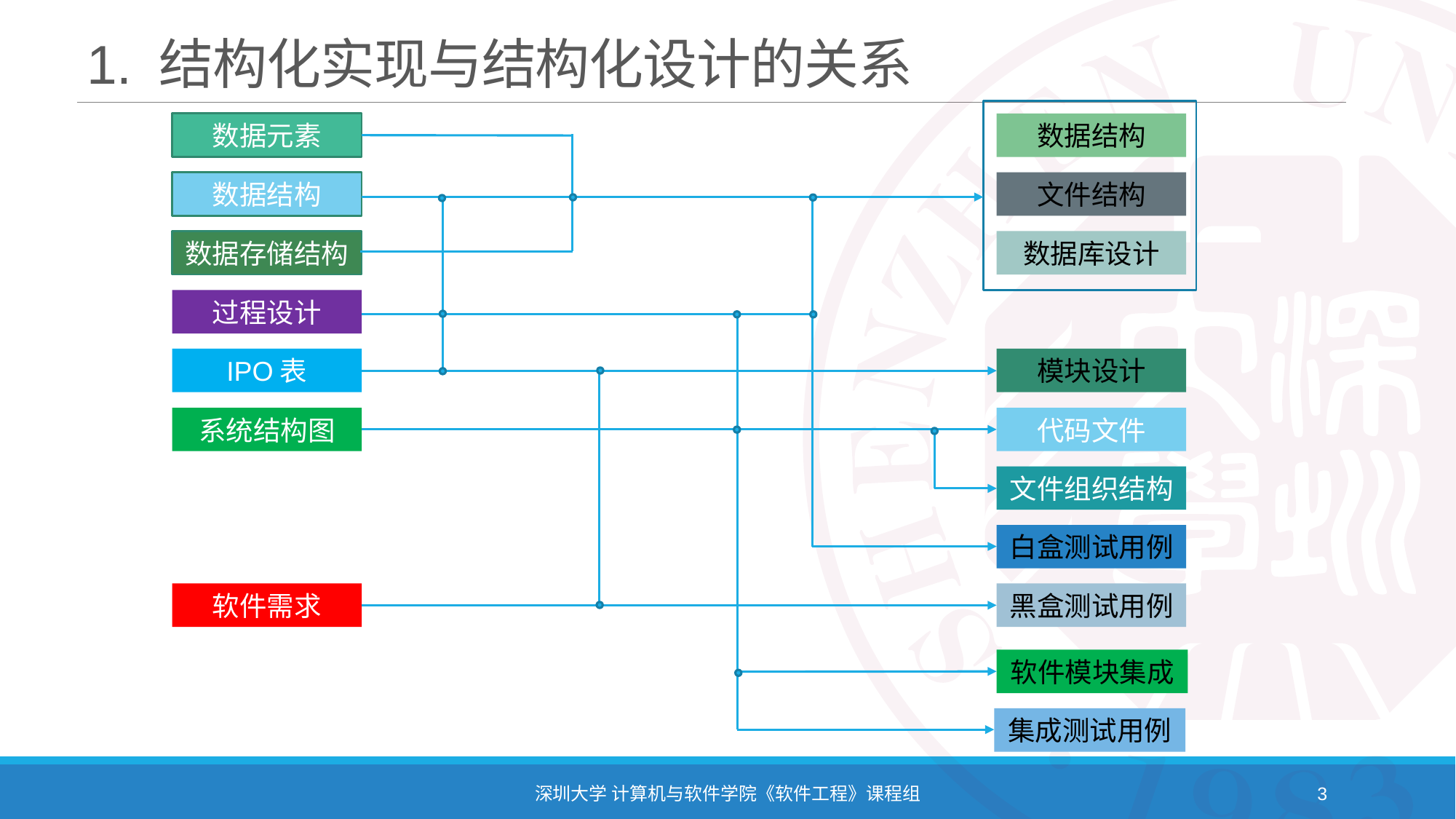

# 1. 结构化实现与结构化设计的关系

数据元素
数据结构
数据结构
文件结构

数据存储结构
数据库设计
过程设计

IPO表
模块设计

系统结构图
代码文件

文件组织结构
白盒测试用例
软件需求
黑盒测试用例

软件模块集成

集成测试用例
深圳大学 计算机与软件学院《软件工程》课程组
3